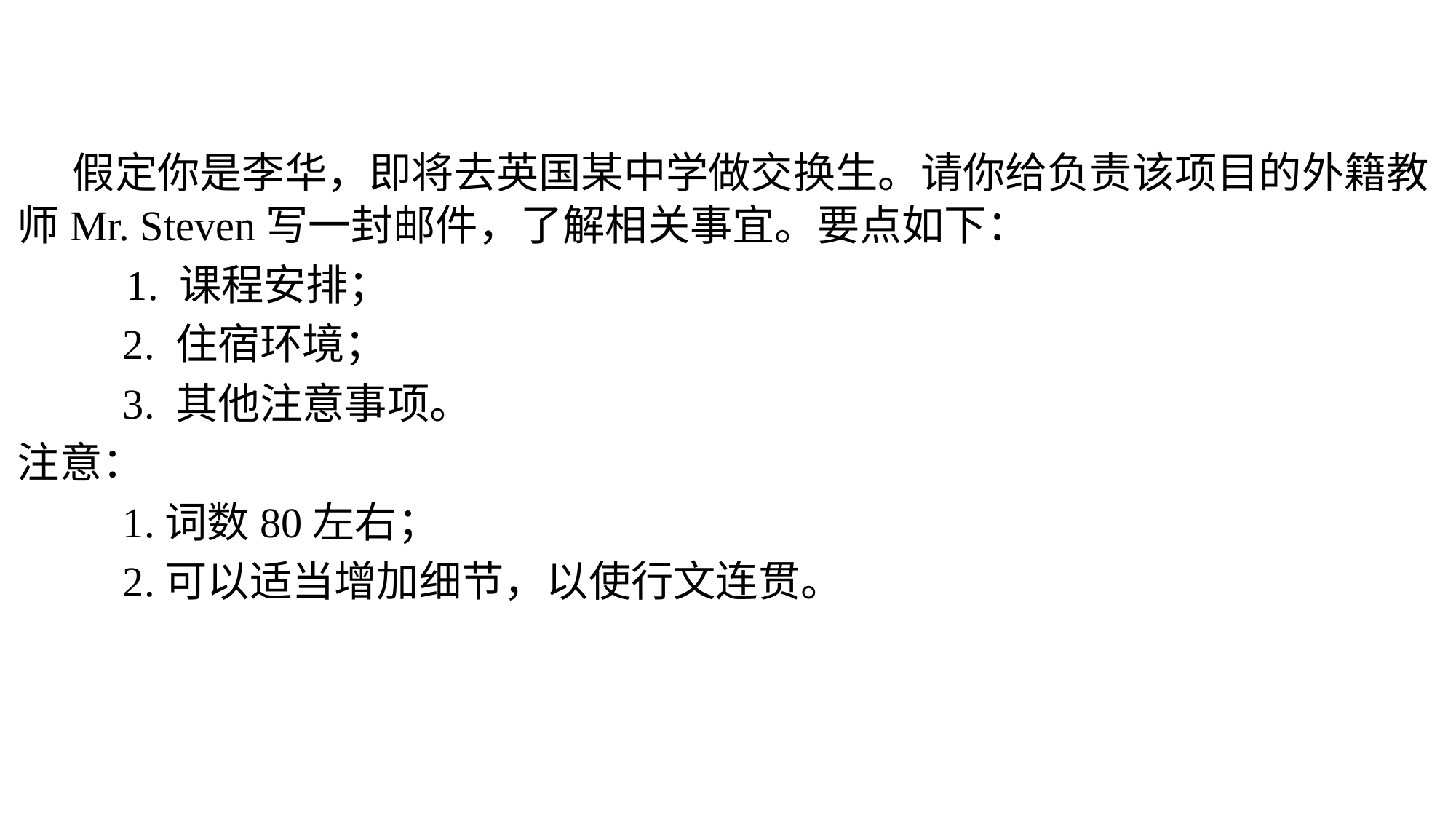

假定你是李华，即将去英国某中学做交换生。请你给负责该项目的外籍教师Mr. Steven写一封邮件，了解相关事宜。要点如下：
	1. 课程安排；
          2. 住宿环境；
          3. 其他注意事项。
注意：
          1.词数80左右；
          2.可以适当增加细节，以使行文连贯。